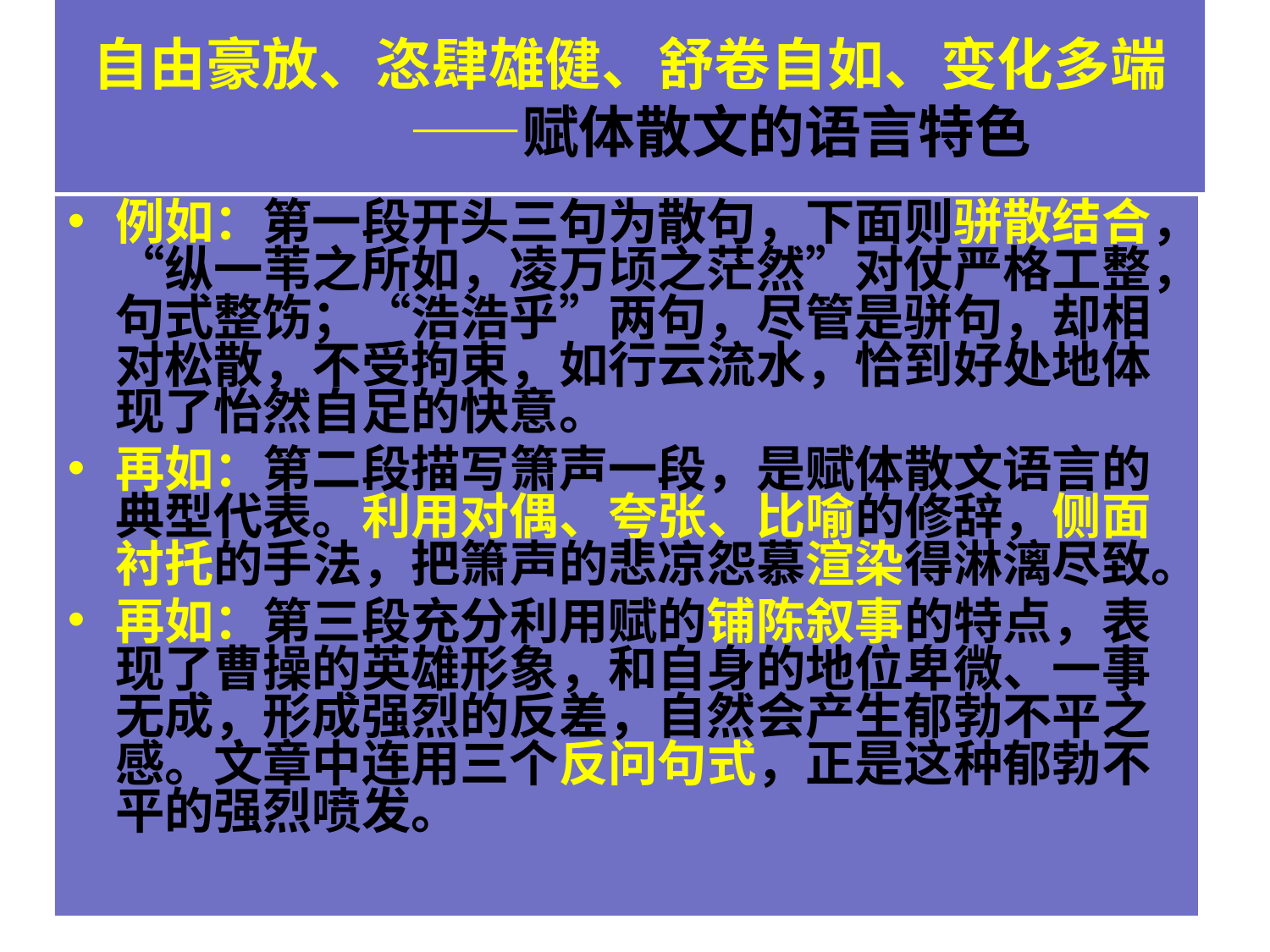

# 自由豪放、恣肆雄健、舒卷自如、变化多端 ——赋体散文的语言特色
例如：第一段开头三句为散句，下面则骈散结合，“纵一苇之所如，凌万顷之茫然”对仗严格工整，句式整饬；“浩浩乎”两句，尽管是骈句，却相对松散，不受拘束，如行云流水，恰到好处地体现了怡然自足的快意。
再如：第二段描写箫声一段，是赋体散文语言的典型代表。利用对偶、夸张、比喻的修辞，侧面衬托的手法，把箫声的悲凉怨慕渲染得淋漓尽致。
再如：第三段充分利用赋的铺陈叙事的特点，表现了曹操的英雄形象，和自身的地位卑微、一事无成，形成强烈的反差，自然会产生郁勃不平之感。文章中连用三个反问句式，正是这种郁勃不平的强烈喷发。